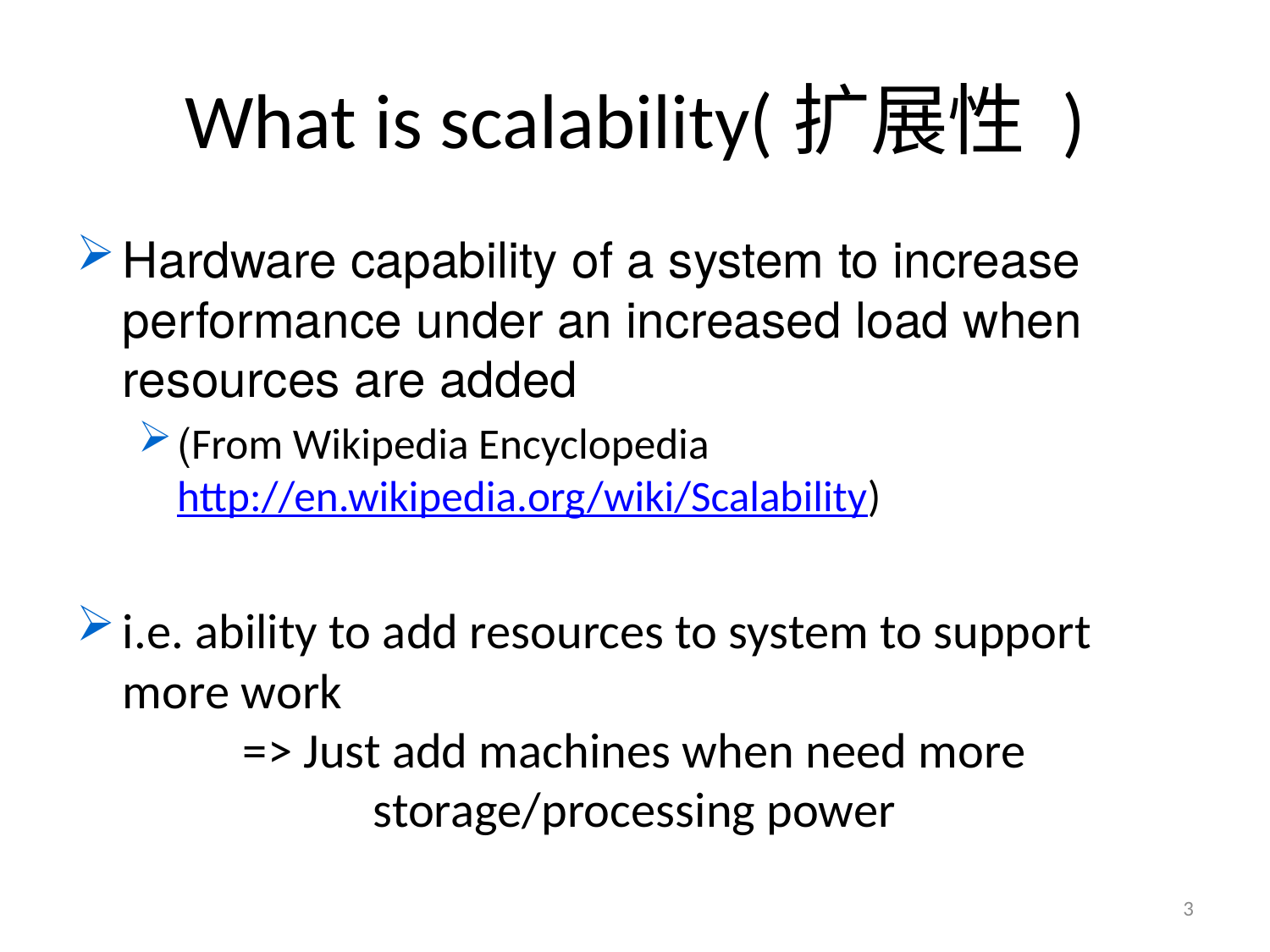

# What is scalability(扩展性 )
Hardware capability of a system to increase performance under an increased load when resources are added
(From Wikipedia Encyclopedia http://en.wikipedia.org/wiki/Scalability)

i.e. ability to add resources to system to support more work
=> Just add machines when need more storage/processing power

3